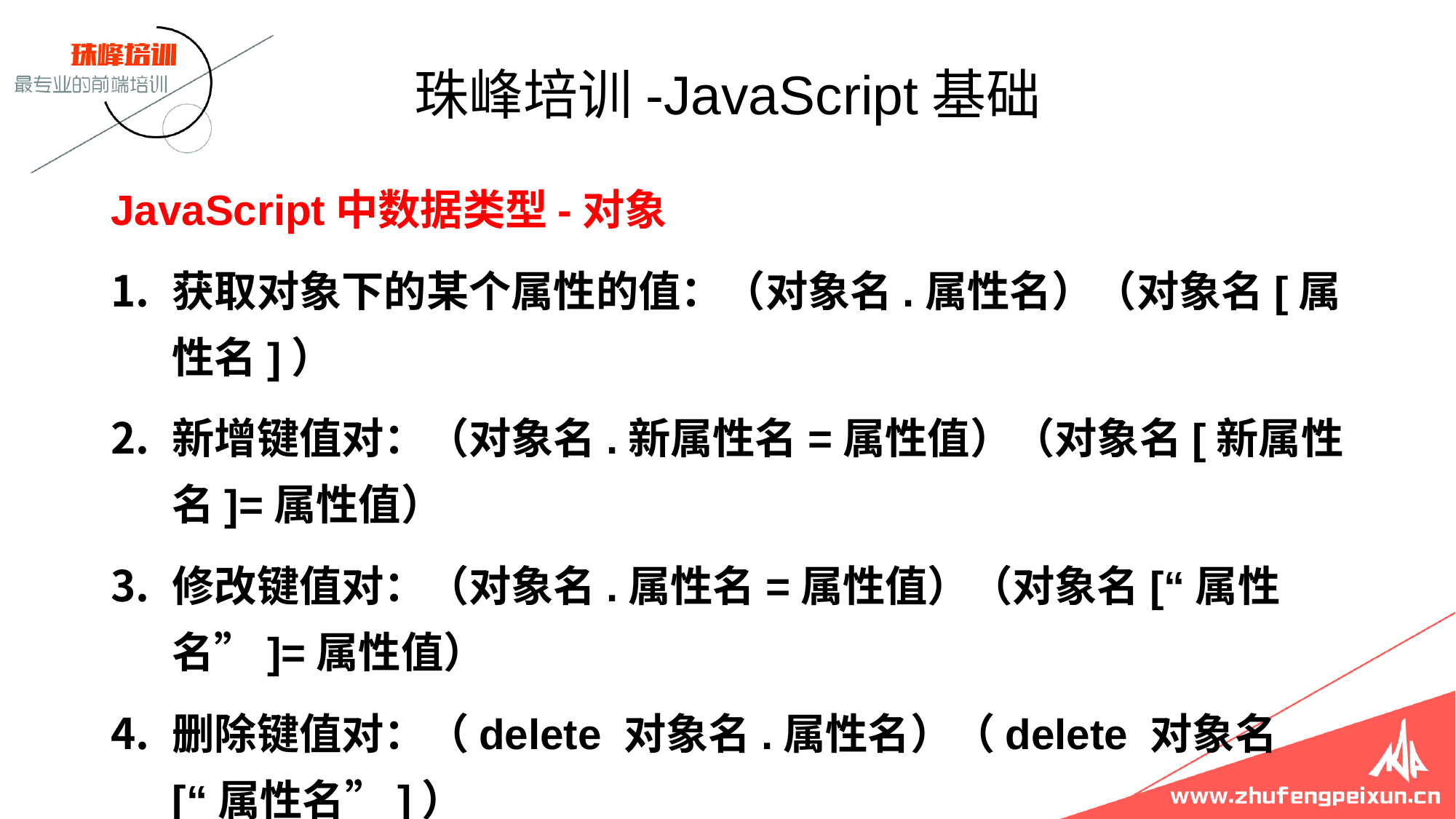

# 珠峰培训-JavaScript基础
JavaScript中数据类型-对象
获取对象下的某个属性的值：（对象名.属性名）（对象名[属性名]）
新增键值对：（对象名.新属性名=属性值）（对象名[新属性名]=属性值）
修改键值对：（对象名.属性名=属性值）（对象名[“属性名”]=属性值）
删除键值对：（delete 对象名.属性名）（delete 对象名[“属性名”]）